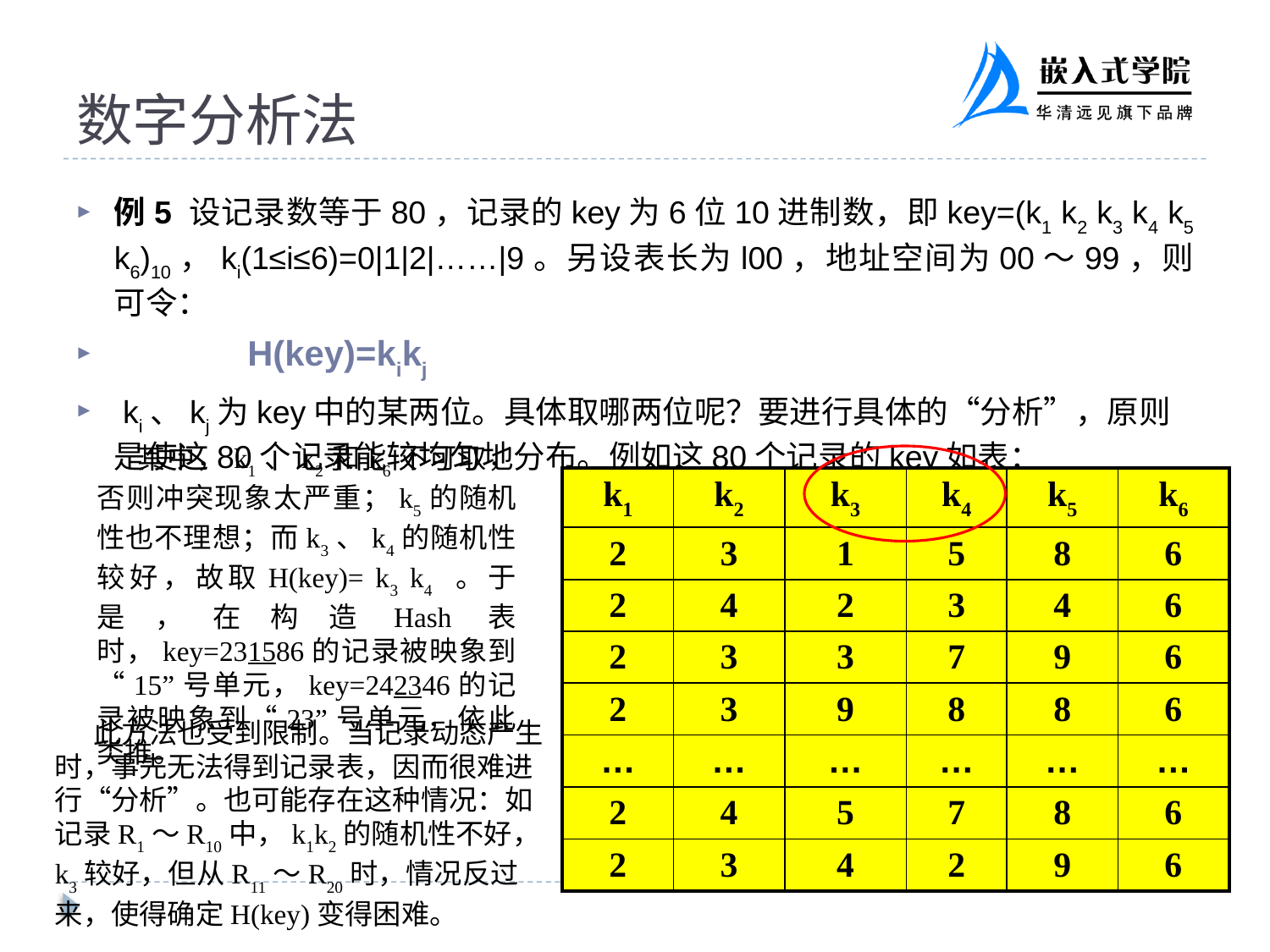

# 数字分析法
例5 设记录数等于80，记录的key为6位10进制数，即key=(k1 k2 k3 k4 k5 k6)10，ki(1≤i≤6)=0|1|2|……|9。另设表长为l00，地址空间为00～99，则可令：
               H(key)=kikj
 ki、kj为key中的某两位。具体取哪两位呢？要进行具体的“分析”，原则是使这80个记录能较均匀地分布。例如这80个记录的key如表：
    其中，k1、k2和k6不可取，否则冲突现象太严重；k5的随机性也不理想；而k3、k4的随机性较好，故取H(key)= k3 k4 。于是，在构造Hash表时，key=231586的记录被映象到“15”号单元，key=242346的记录被映象到“23”号单元，依此类推。

| k1 | k2 | k3 | k4 | k5 | k6 |
| --- | --- | --- | --- | --- | --- |
| 2 | 3 | 1 | 5 | 8 | 6 |
| 2 | 4 | 2 | 3 | 4 | 6 |
| 2 | 3 | 3 | 7 | 9 | 6 |
| 2 | 3 | 9 | 8 | 8 | 6 |
| … | … | … | … | … | … |
| 2 | 4 | 5 | 7 | 8 | 6 |
| 2 | 3 | 4 | 2 | 9 | 6 |
     此方法也受到限制。当记录动态产生时，事先无法得到记录表，因而很难进行“分析”。也可能存在这种情况：如记录R1～R10中，k1k2的随机性不好，k3较好，但从R11～R20时，情况反过来，使得确定H(key)变得困难。
167